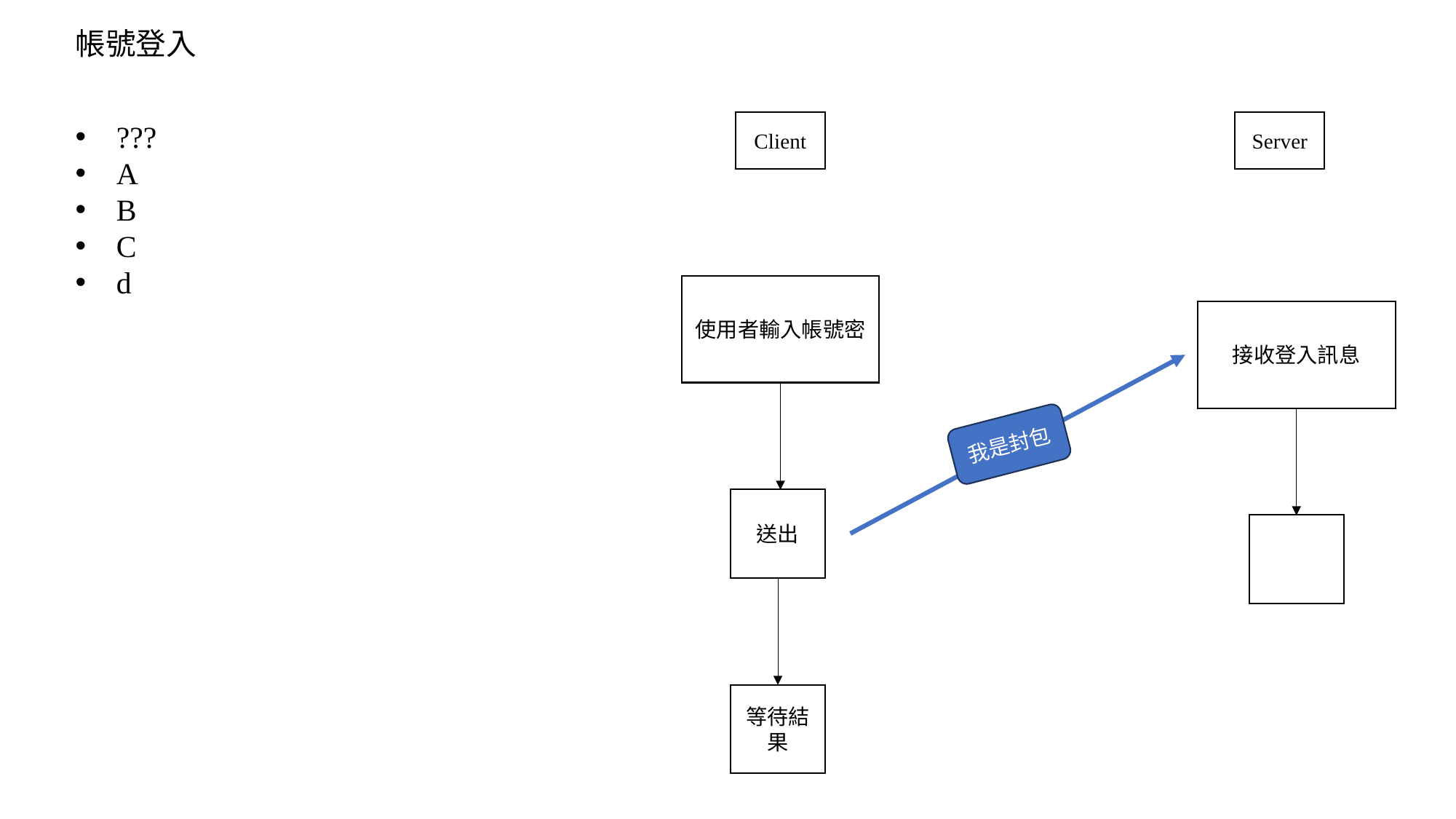

帳號登入
???
A
B
C
d
Client
Server
使用者輸入帳號密
接收登入訊息
我是封包
送出

等待結果